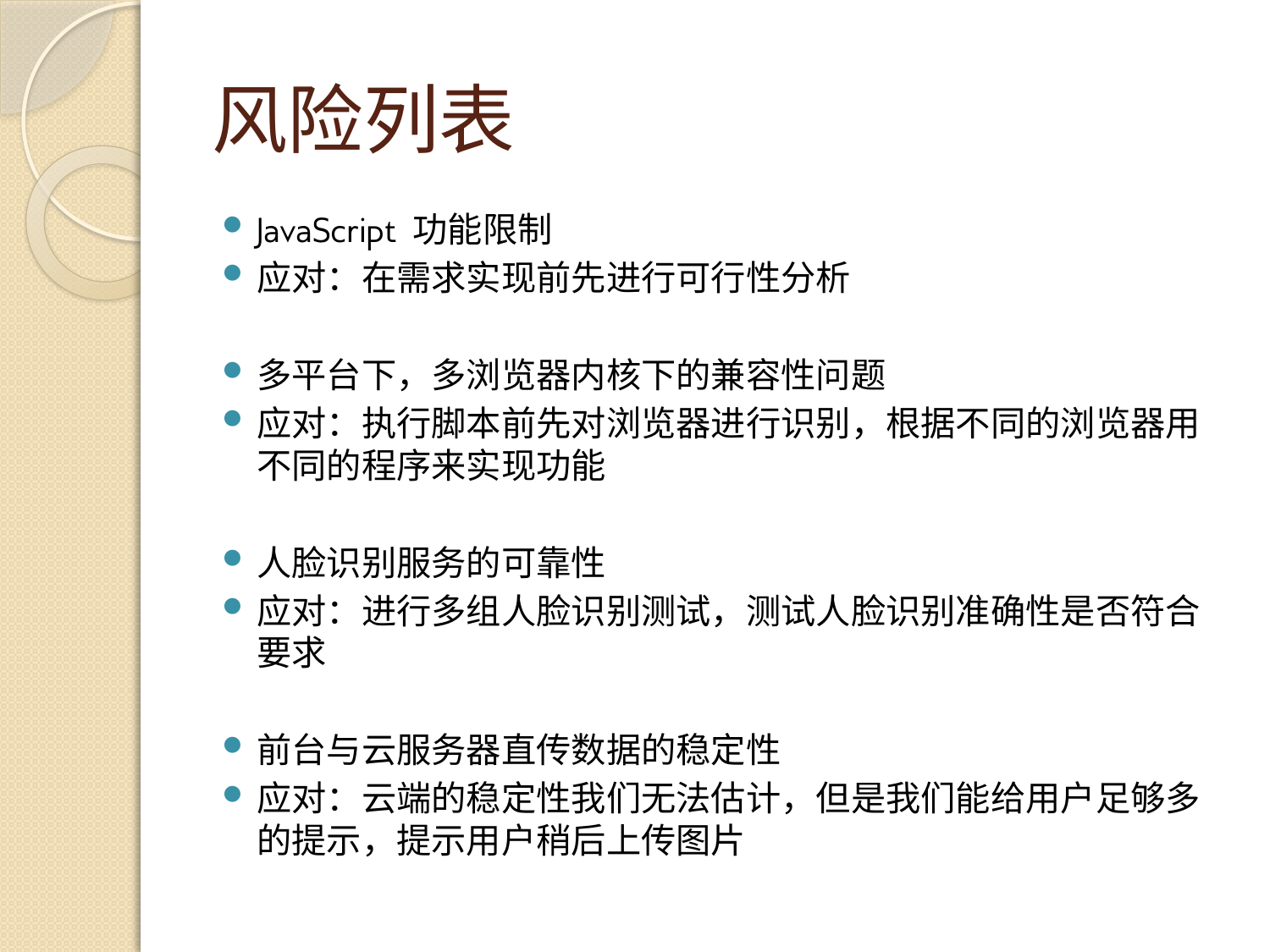

# 风险列表
JavaScript 功能限制
应对：在需求实现前先进行可行性分析

多平台下，多浏览器内核下的兼容性问题
应对：执行脚本前先对浏览器进行识别，根据不同的浏览器用不同的程序来实现功能

人脸识别服务的可靠性
应对：进行多组人脸识别测试，测试人脸识别准确性是否符合要求

前台与云服务器直传数据的稳定性
应对：云端的稳定性我们无法估计，但是我们能给用户足够多的提示，提示用户稍后上传图片